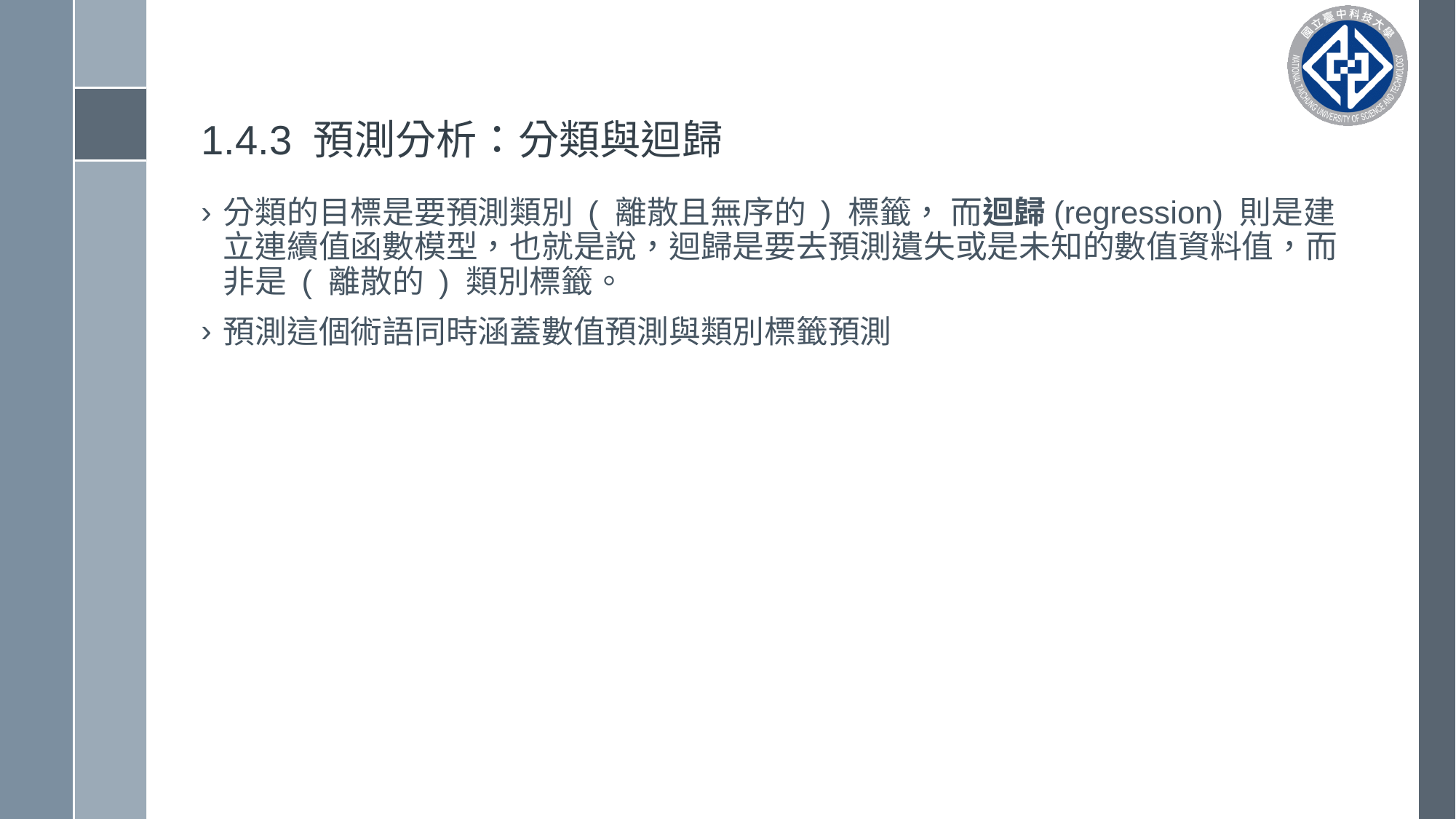

# 1.4.3 預測分析：分類與迴歸
分類的目標是要預測類別 ( 離散且無序的 ) 標籤， 而迴歸(regression) 則是建立連續值函數模型，也就是說，迴歸是要去預測遺失或是未知的數值資料值，而非是 ( 離散的 ) 類別標籤。
預測這個術語同時涵蓋數值預測與類別標籤預測